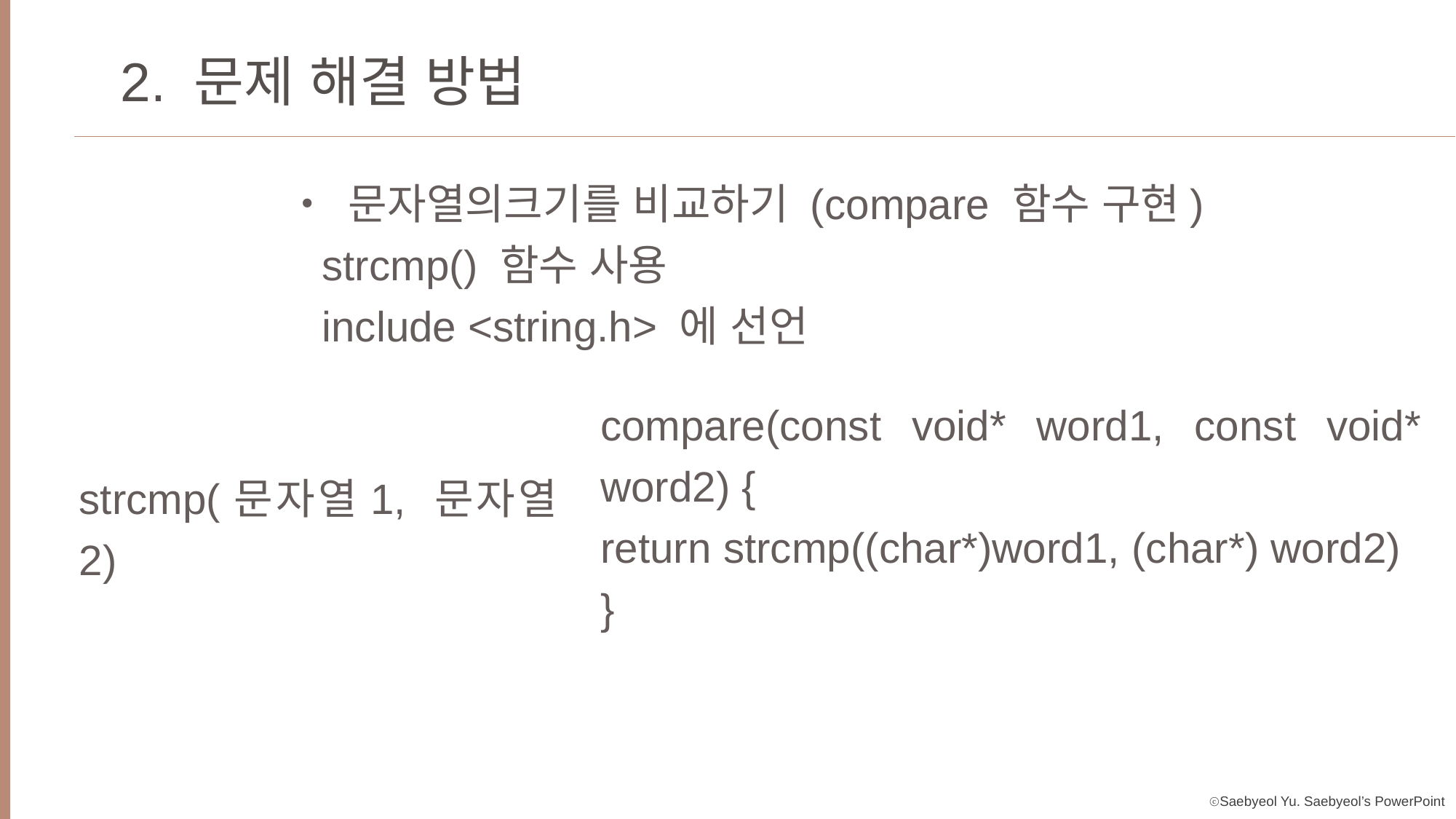

2. 문제 해결 방법

• 문자열의크기를 비교하기 (compare 함수 구현)
   strcmp() 함수 사용
   include <string.h> 에 선언

compare(const void* word1, const void* word2) {
return strcmp((char*)word1, (char*) word2)
}

strcmp(문자열1, 문자열2)